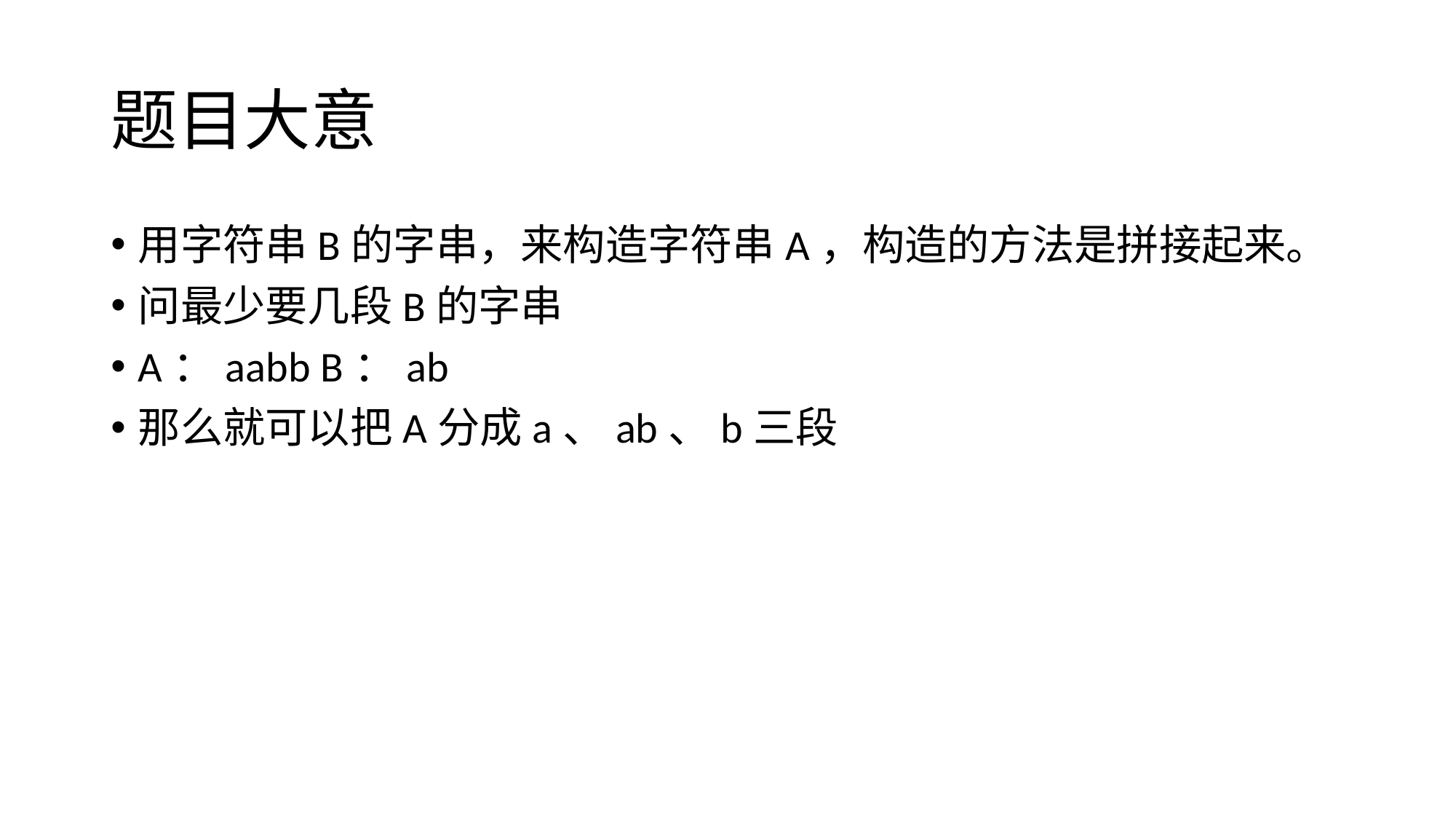

# 题目大意
用字符串B的字串，来构造字符串A，构造的方法是拼接起来。
问最少要几段B的字串
A：aabb B：ab
那么就可以把A分成a、ab、b三段